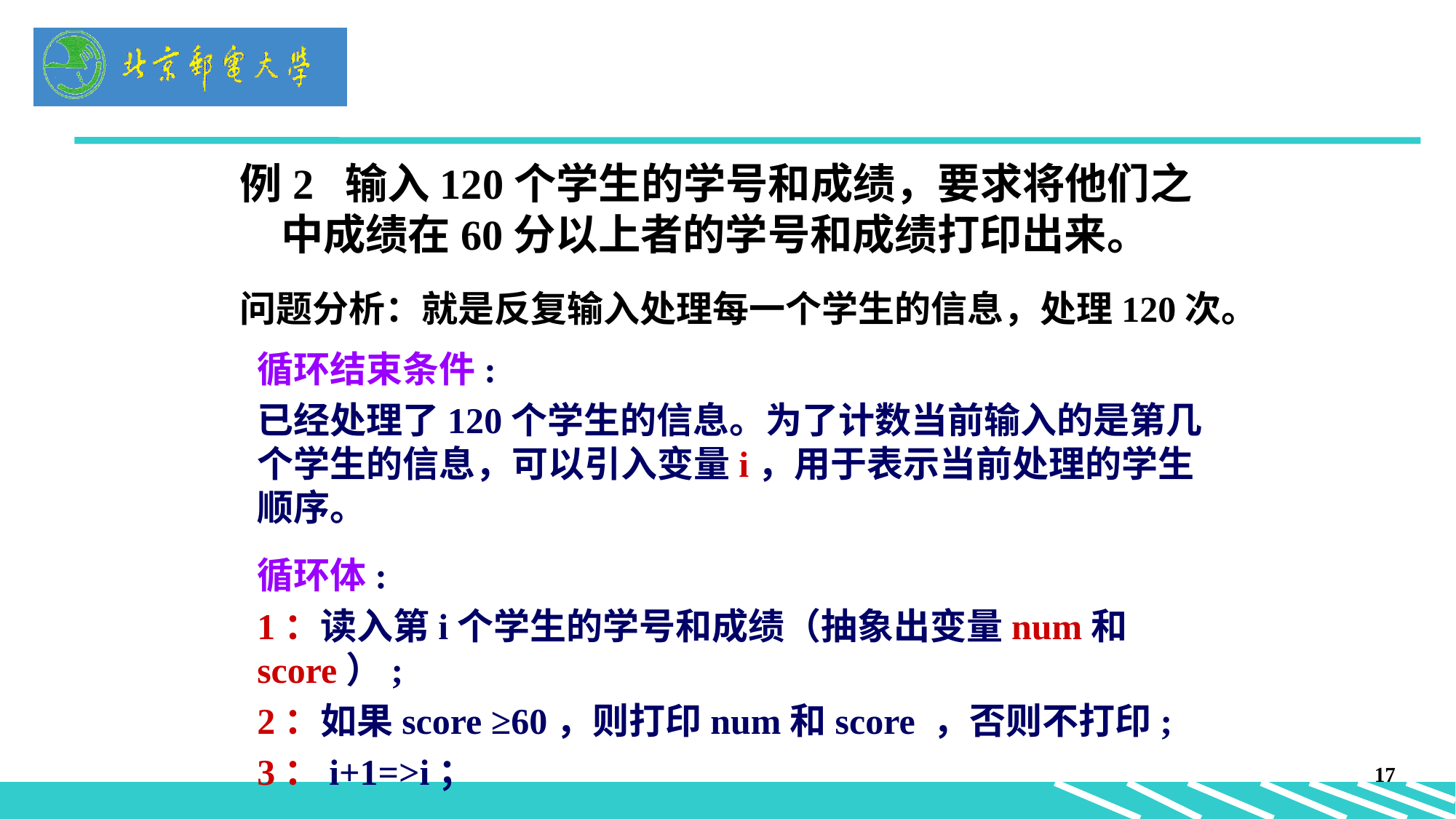

例2  输入120个学生的学号和成绩，要求将他们之中成绩在60分以上者的学号和成绩打印出来。

问题分析：就是反复输入处理每一个学生的信息，处理120次。
循环结束条件:
已经处理了120个学生的信息。为了计数当前输入的是第几个学生的信息，可以引入变量i，用于表示当前处理的学生顺序。

循环体:
1：读入第i个学生的学号和成绩（抽象出变量num和score）;
2：如果score ≥60，则打印num和score ，否则不打印;
3：i+1=>i；
17